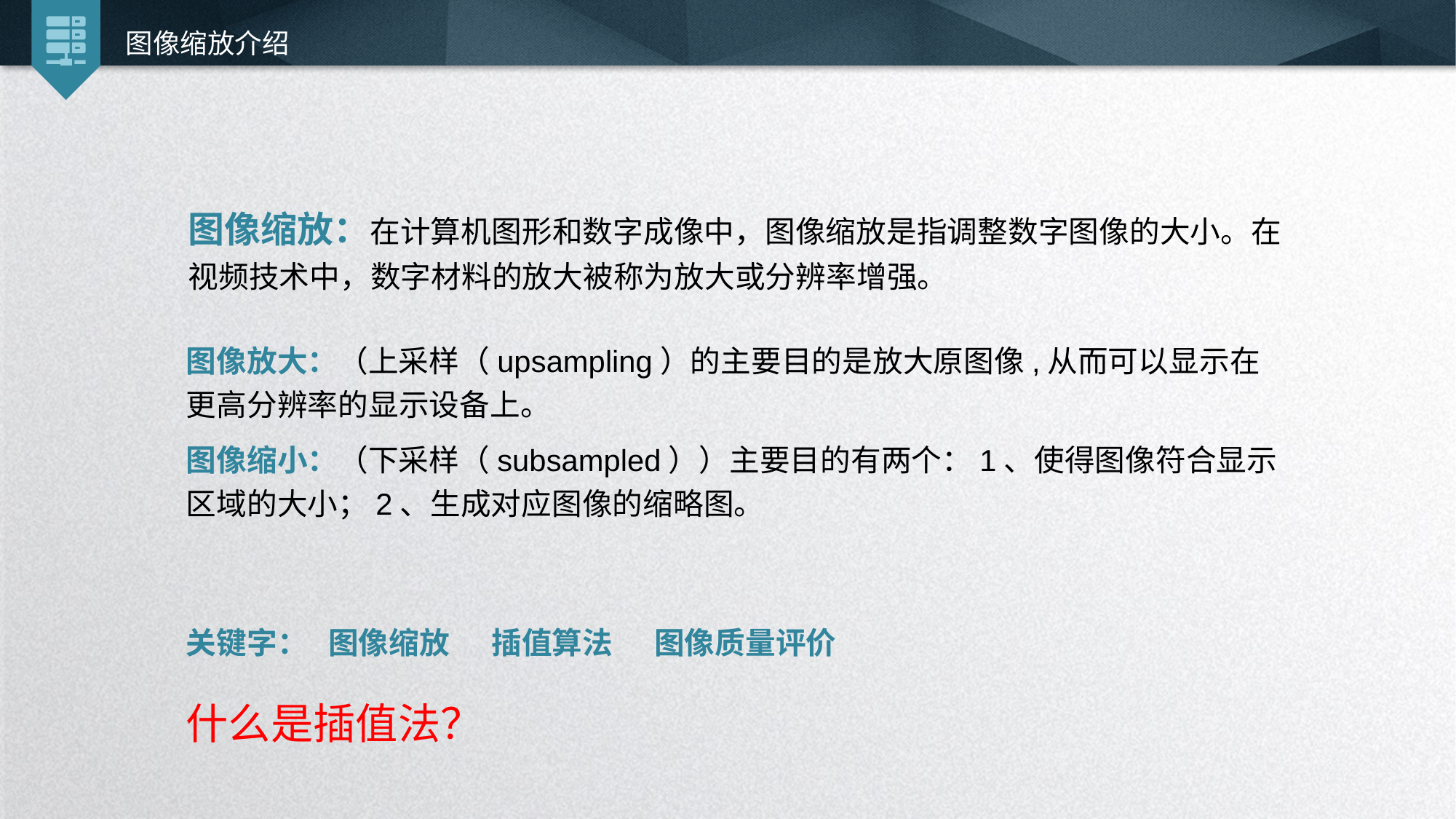

图像缩放介绍
图像缩放：在计算机图形和数字成像中，图像缩放是指调整数字图像的大小。在视频技术中，数字材料的放大被称为放大或分辨率增强。
图像放大：（上采样（upsampling）的主要目的是放大原图像,从而可以显示在更高分辨率的显示设备上。
图像缩小：（下采样（subsampled））主要目的有两个：1、使得图像符合显示区域的大小；2、生成对应图像的缩略图。
关键字：   图像缩放      插值算法      图像质量评价
什么是插值法？
延时符